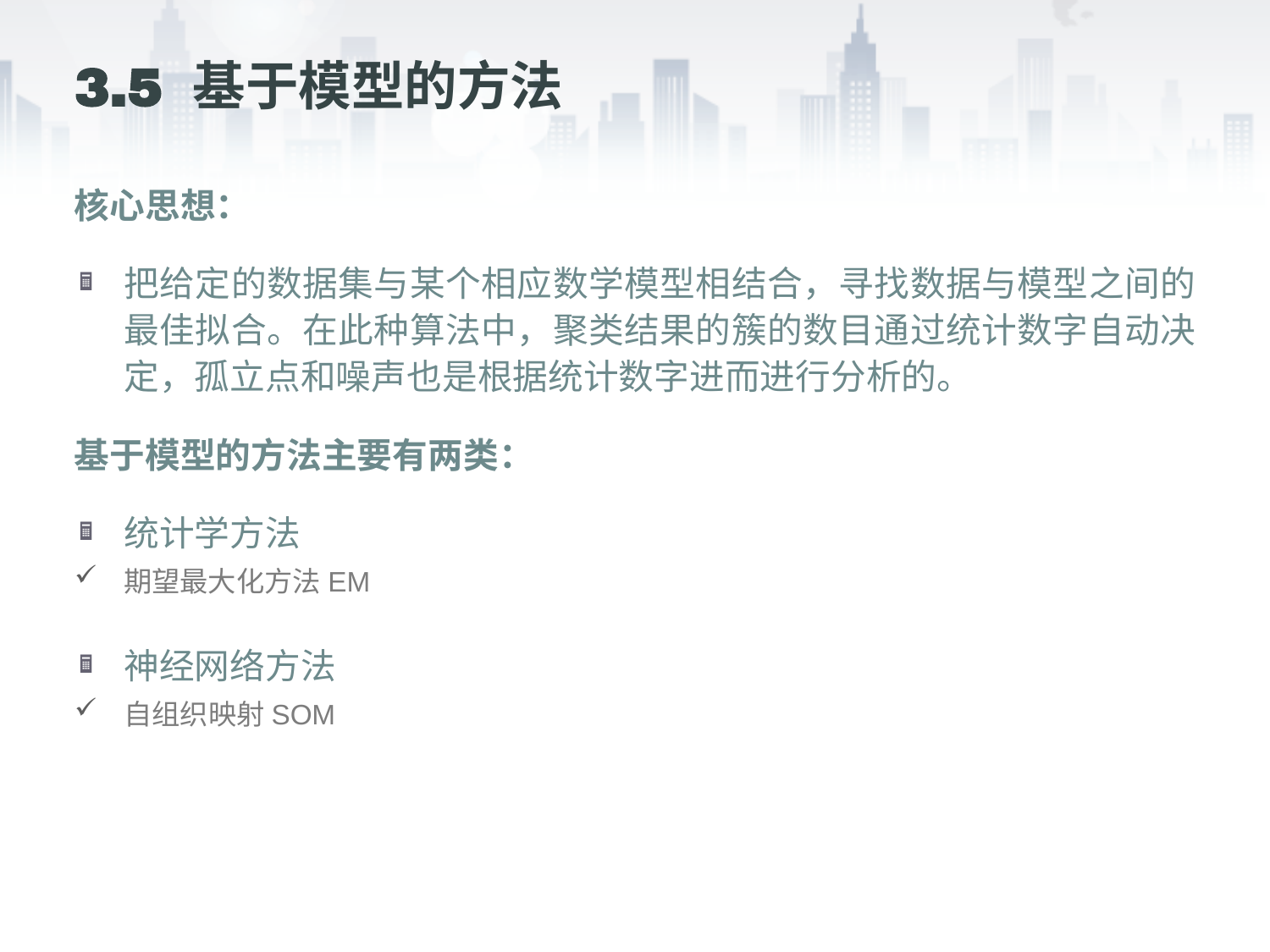

# 3.5 基于模型的方法
核心思想：
把给定的数据集与某个相应数学模型相结合，寻找数据与模型之间的最佳拟合。在此种算法中，聚类结果的簇的数目通过统计数字自动决定，孤立点和噪声也是根据统计数字进而进行分析的。
基于模型的方法主要有两类：
统计学方法
期望最大化方法EM
神经网络方法
自组织映射SOM